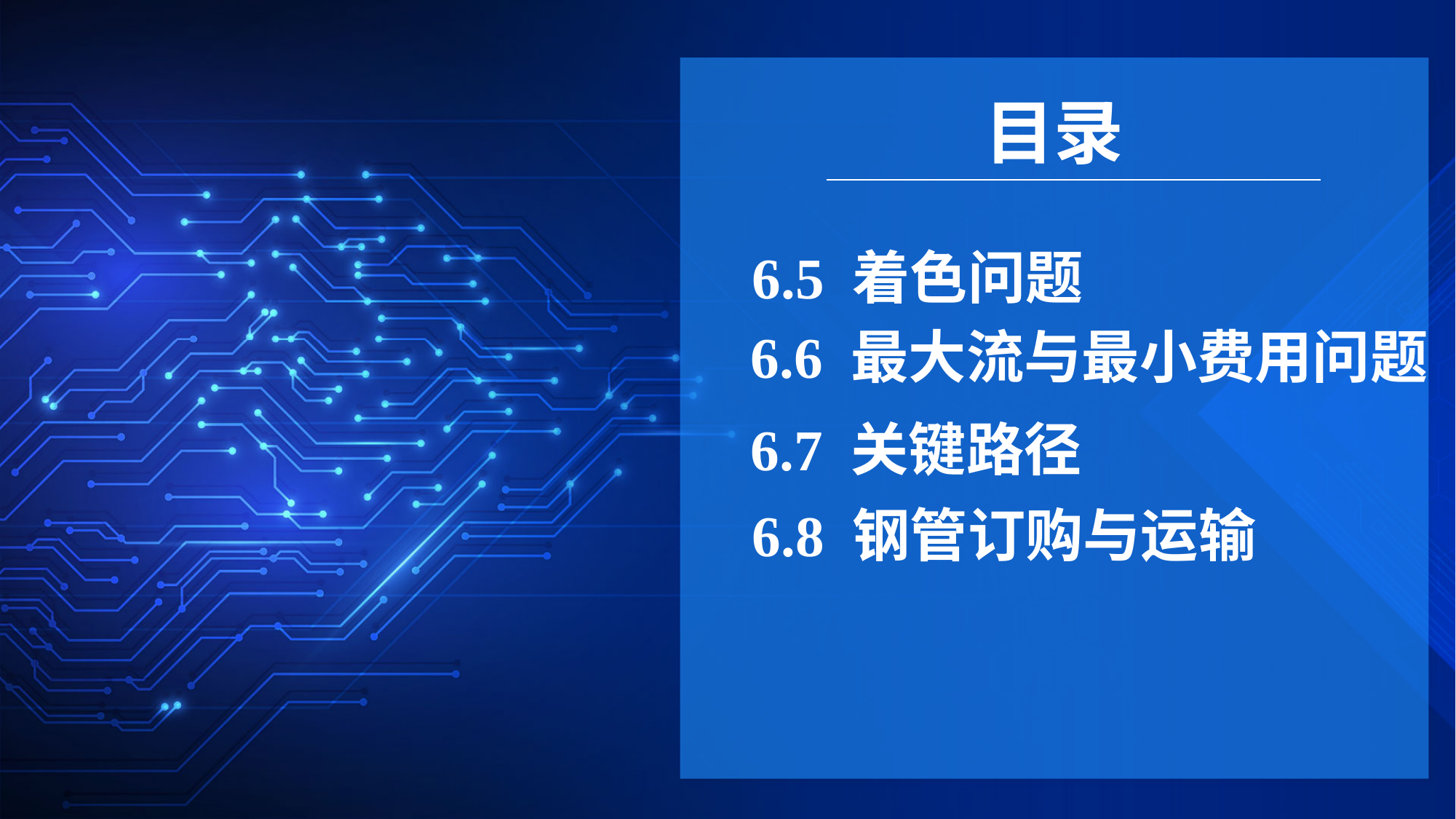

目录
6.5 着色问题
6.6 最大流与最小费用问题
6.7 关键路径
6.8 钢管订购与运输